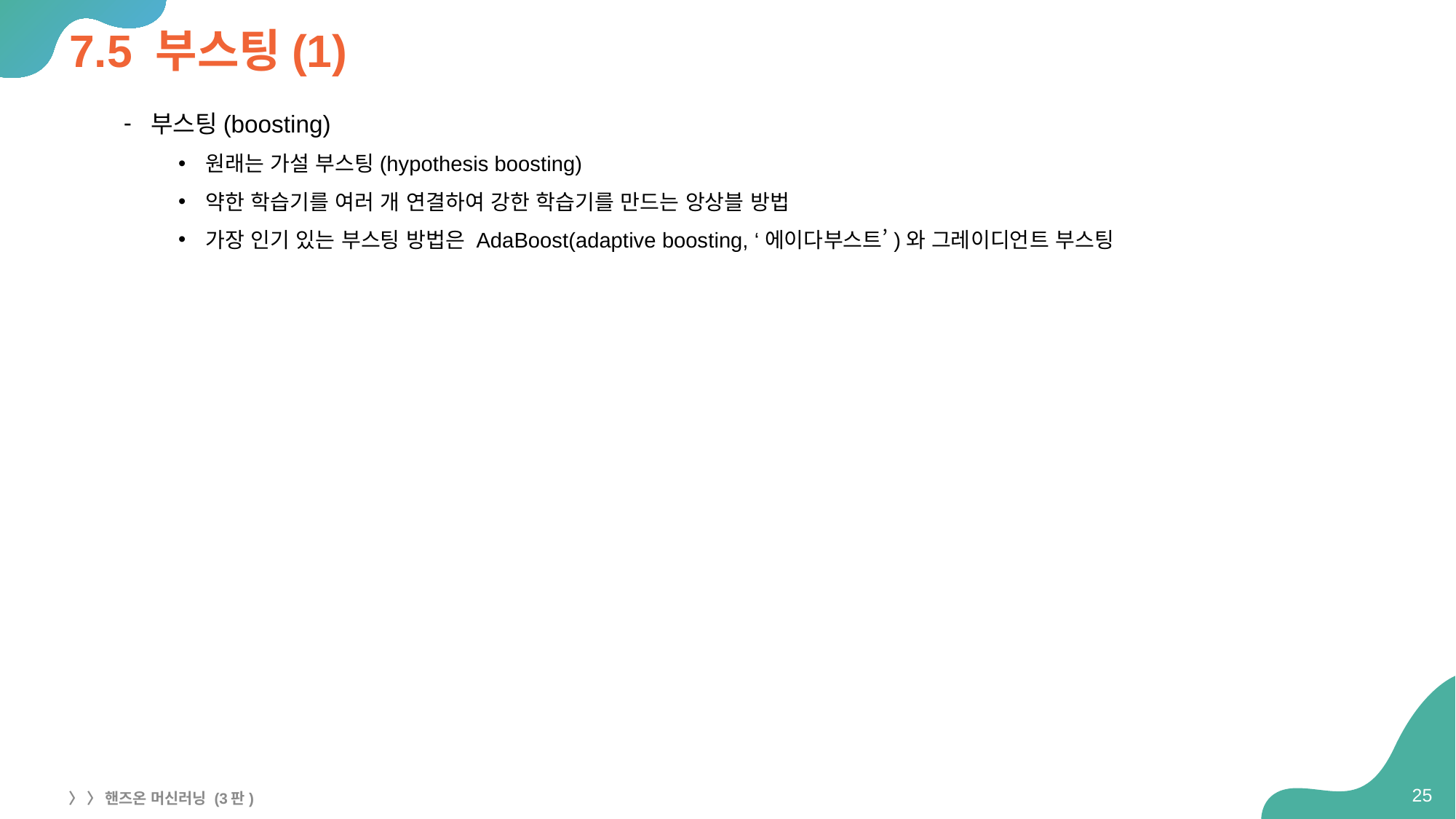

# 7.5 부스팅(1)
부스팅(boosting)
원래는 가설 부스팅(hypothesis boosting)
약한 학습기를 여러 개 연결하여 강한 학습기를 만드는 앙상블 방법
가장 인기 있는 부스팅 방법은 AdaBoost(adaptive boosting, ‘에이다부스트’)와 그레이디언트 부스팅
25
〉 〉 핸즈온 머신러닝 (3판)